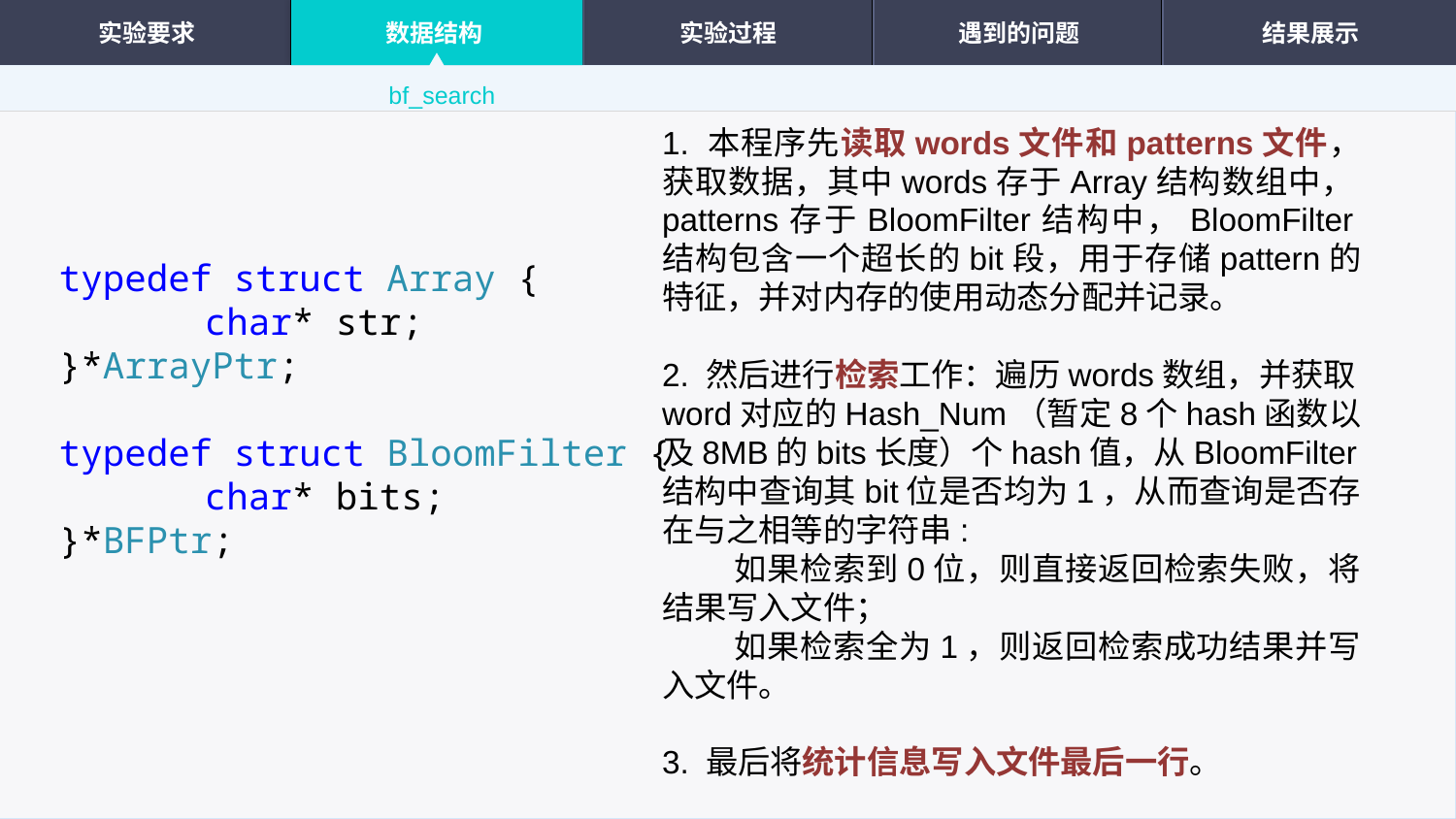

实验要求
数据结构
实验过程
遇到的问题
结果展示
bf_search
1. 本程序先读取words文件和patterns文件，获取数据，其中words存于Array结构数组中，patterns存于BloomFilter结构中，BloomFilter结构包含一个超长的bit段，用于存储pattern的特征，并对内存的使用动态分配并记录。

2. 然后进行检索工作：遍历words数组，并获取word对应的Hash_Num（暂定8个hash函数以及8MB的bits长度）个hash值，从BloomFilter结构中查询其bit位是否均为1，从而查询是否存在与之相等的字符串:
        如果检索到0位，则直接返回检索失败，将结果写入文件；
        如果检索全为1，则返回检索成功结果并写入文件。

3. 最后将统计信息写入文件最后一行。
typedef struct Array {
	char* str;
}*ArrayPtr;

typedef struct BloomFilter {
	char* bits;
}*BFPtr;